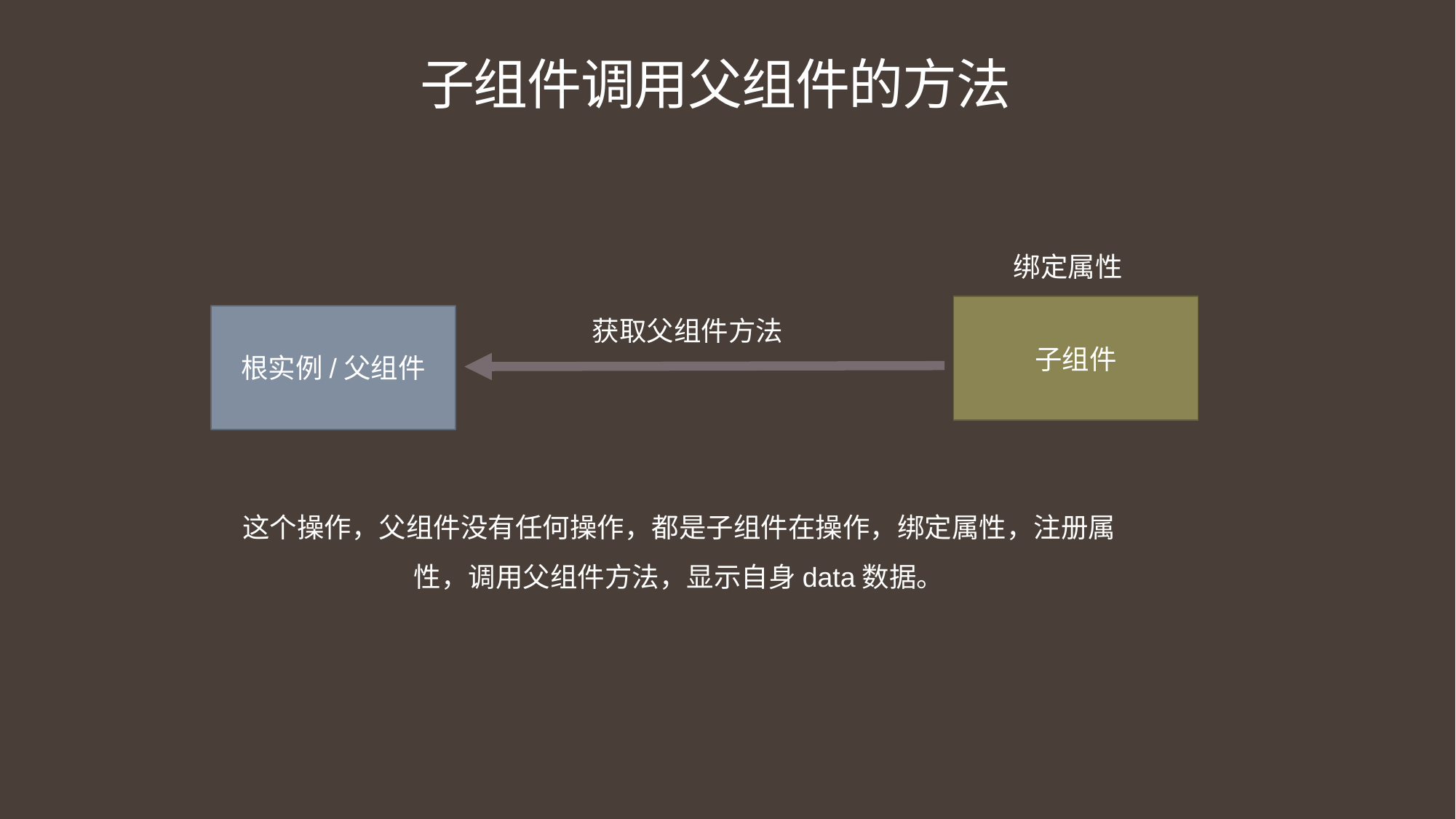

子组件调用父组件的方法
绑定属性
子组件
根实例/父组件
获取父组件方法
这个操作，父组件没有任何操作，都是子组件在操作，绑定属性，注册属性，调用父组件方法，显示自身data数据。